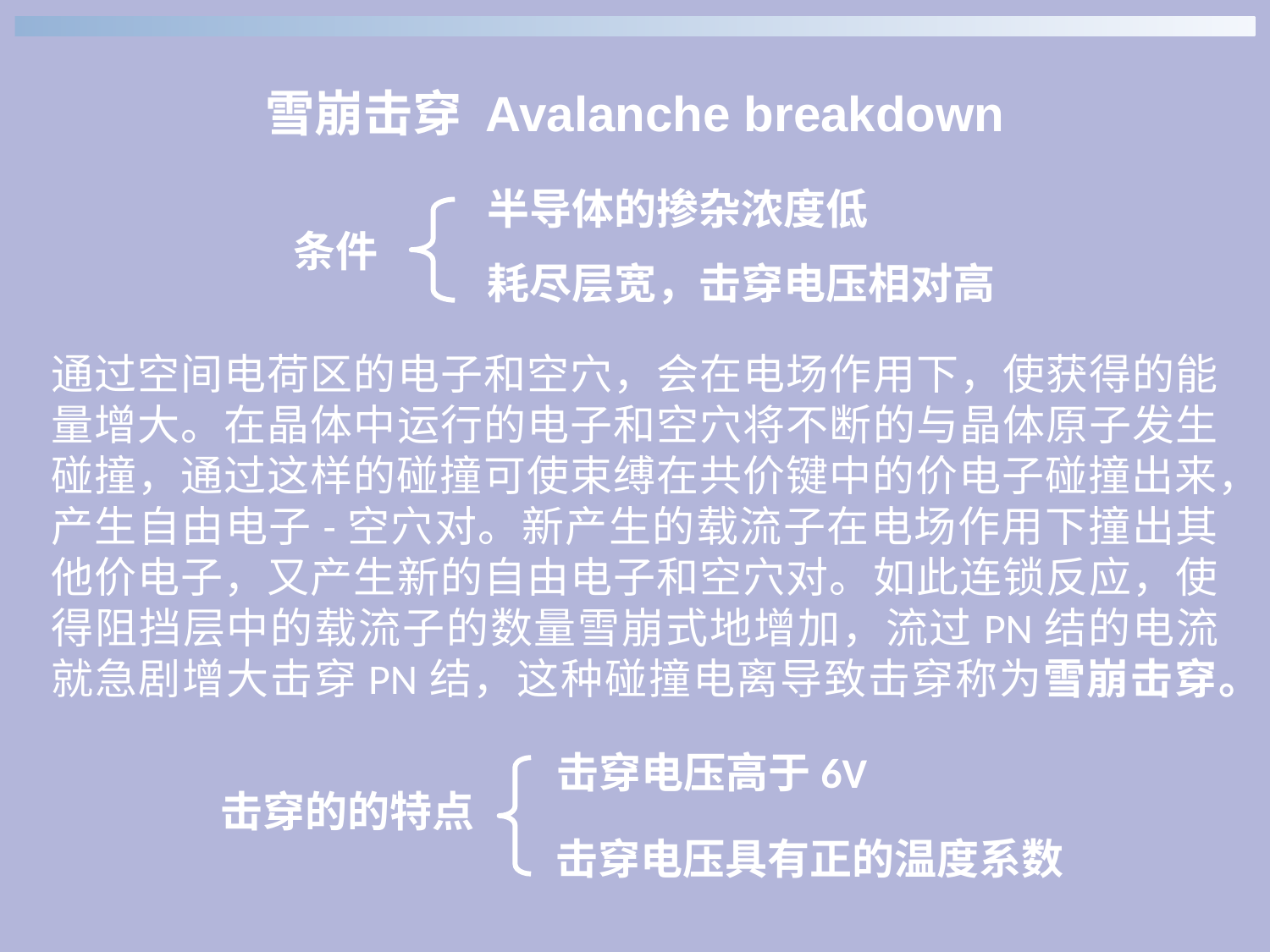

雪崩击穿 Avalanche breakdown
半导体的掺杂浓度低

条件
耗尽层宽，击穿电压相对高
通过空间电荷区的电子和空穴，会在电场作用下，使获得的能量增大。在晶体中运行的电子和空穴将不断的与晶体原子发生碰撞，通过这样的碰撞可使束缚在共价键中的价电子碰撞出来，产生自由电子-空穴对。新产生的载流子在电场作用下撞出其他价电子，又产生新的自由电子和空穴对。如此连锁反应，使得阻挡层中的载流子的数量雪崩式地增加，流过PN结的电流就急剧增大击穿PN结，这种碰撞电离导致击穿称为雪崩击穿。
击穿电压高于6V

击穿的的特点
击穿电压具有正的温度系数